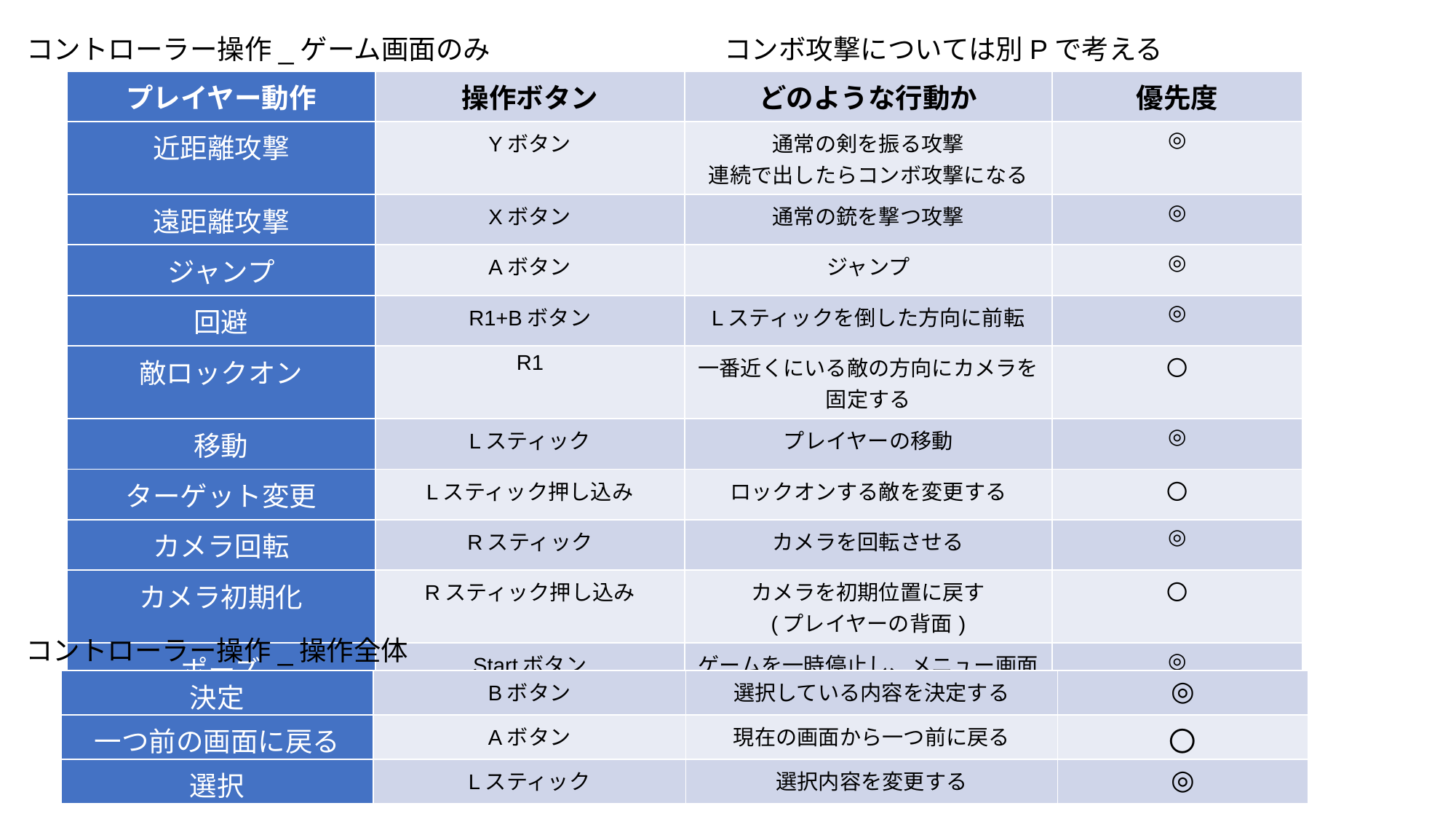

コントローラー操作_ゲーム画面のみ
コンボ攻撃については別Pで考える
| プレイヤー動作 | 操作ボタン | どのような行動か | 優先度 |
| --- | --- | --- | --- |
| 近距離攻撃 | Yボタン | 通常の剣を振る攻撃 連続で出したらコンボ攻撃になる | ◎ |
| 遠距離攻撃 | Xボタン | 通常の銃を撃つ攻撃 | ◎ |
| ジャンプ | Aボタン | ジャンプ | ◎ |
| 回避 | R1+Bボタン | Lスティックを倒した方向に前転 | ◎ |
| 敵ロックオン | R1 | 一番近くにいる敵の方向にカメラを固定する | 〇 |
| 移動 | Lスティック | プレイヤーの移動 | ◎ |
| ターゲット変更 | Lスティック押し込み | ロックオンする敵を変更する | 〇 |
| カメラ回転 | Rスティック | カメラを回転させる | ◎ |
| カメラ初期化 | Rスティック押し込み | カメラを初期位置に戻す (プレイヤーの背面) | 〇 |
| ポーズ | Startボタン | ゲームを一時停止し、メニュー画面を開く | ◎ |
コントローラー操作_操作全体
| 決定 | Bボタン | 選択している内容を決定する | ◎ |
| --- | --- | --- | --- |
| 一つ前の画面に戻る | Aボタン | 現在の画面から一つ前に戻る | 〇 |
| 選択 | Lスティック | 選択内容を変更する | ◎ |